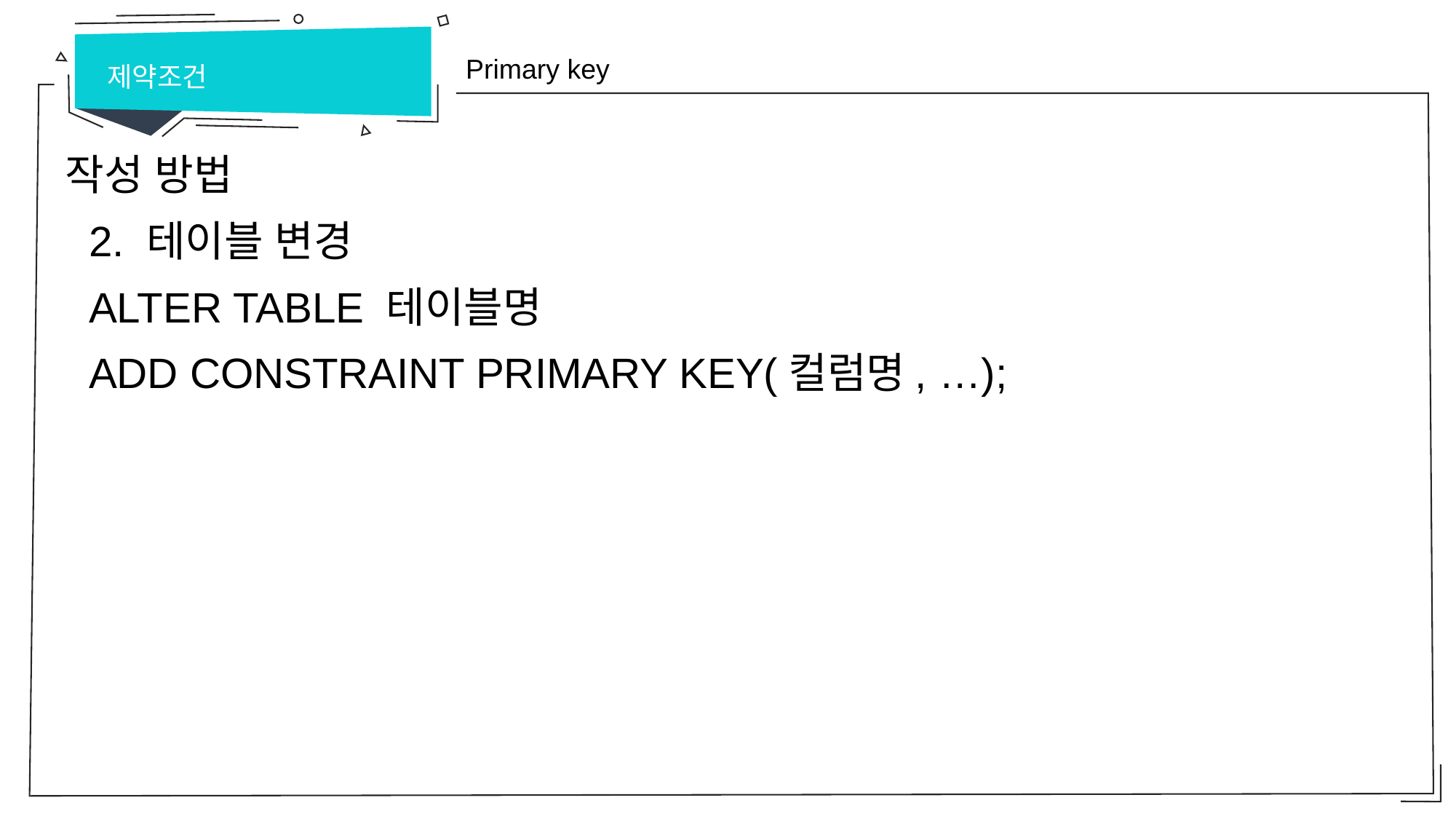

제약조건
Primary key
작성 방법
  2. 테이블 변경
  ALTER TABLE 테이블명
  ADD CONSTRAINT PRIMARY KEY(컬럼명, …);